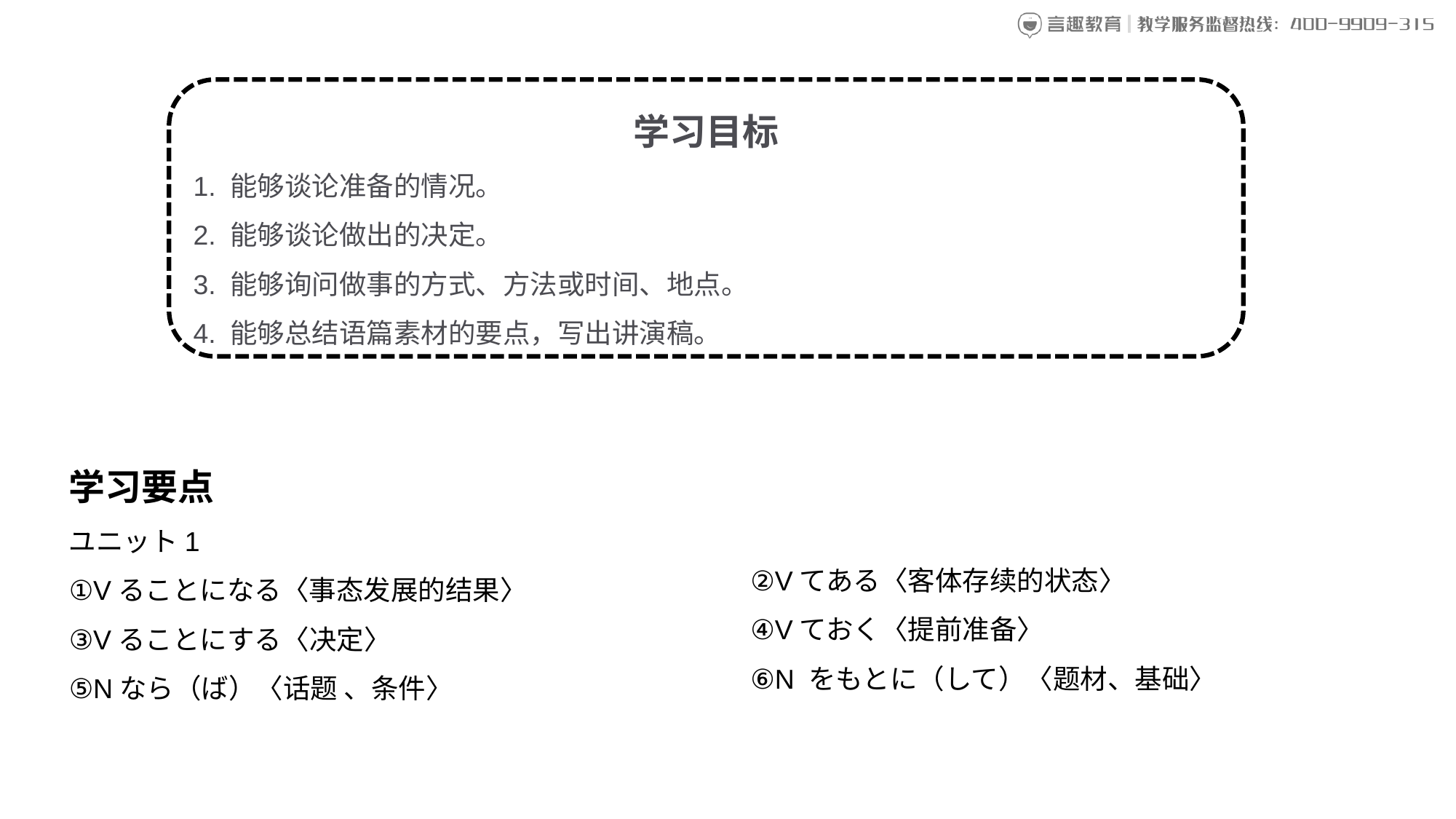

学习目标
1. 能够谈论准备的情况。
2. 能够谈论做出的决定。
3. 能够询问做事的方式、方法或时间、地点。
4. 能够总结语篇素材的要点，写出讲演稿。
学习要点
ユニット1
①Vることになる〈事态发展的结果〉
③Vることにする〈决定〉
⑤Nなら（ば）〈话题 、条件〉

②Vてある〈客体存续的状态〉
④Vておく〈提前准备〉
⑥N をもとに（して）〈题材、基础〉